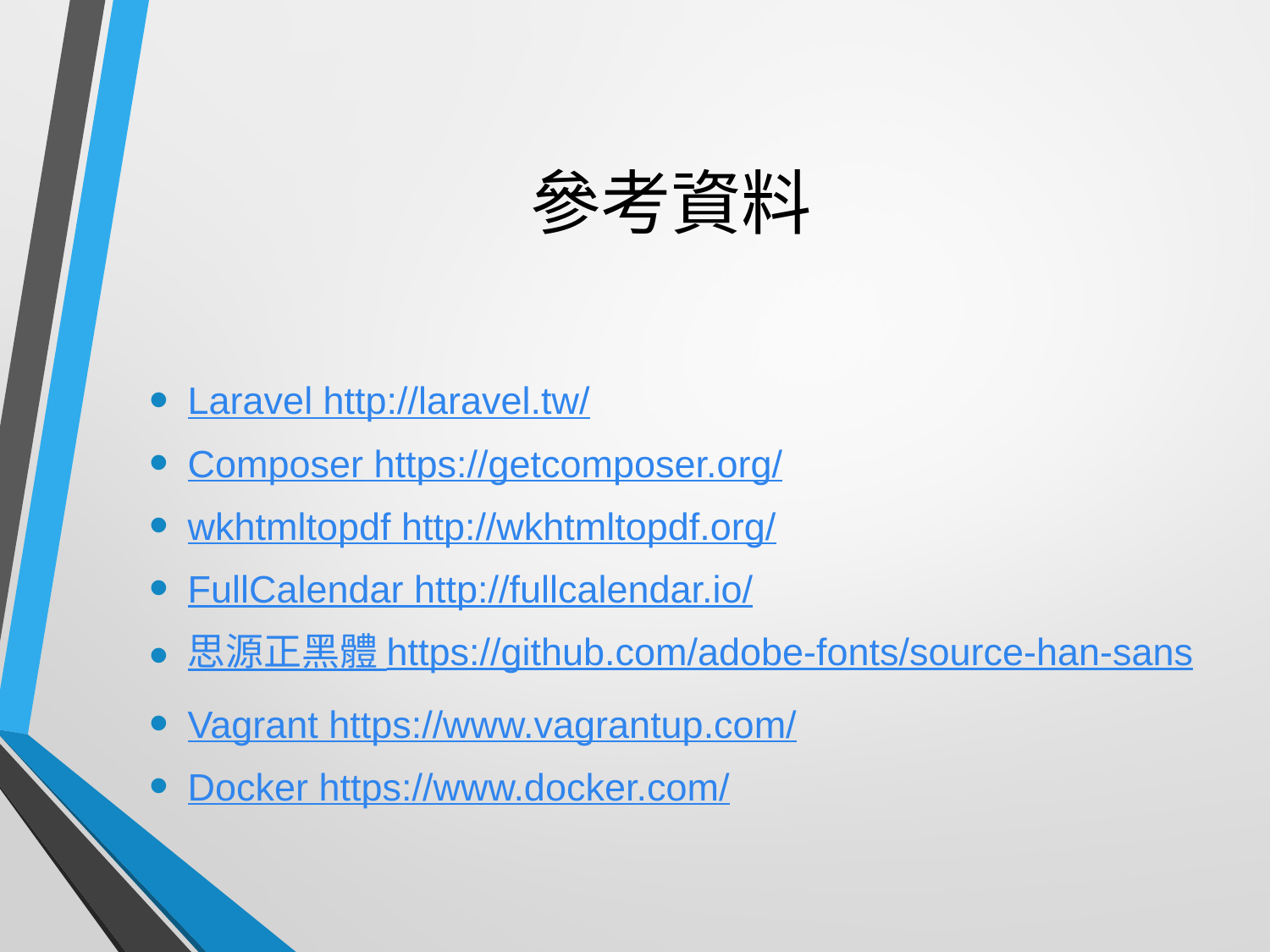

# 參考資料
Laravel http://laravel.tw/
Composer https://getcomposer.org/
wkhtmltopdf http://wkhtmltopdf.org/
FullCalendar http://fullcalendar.io/
思源正黑體 https://github.com/adobe-fonts/source-han-sans
Vagrant https://www.vagrantup.com/
Docker https://www.docker.com/